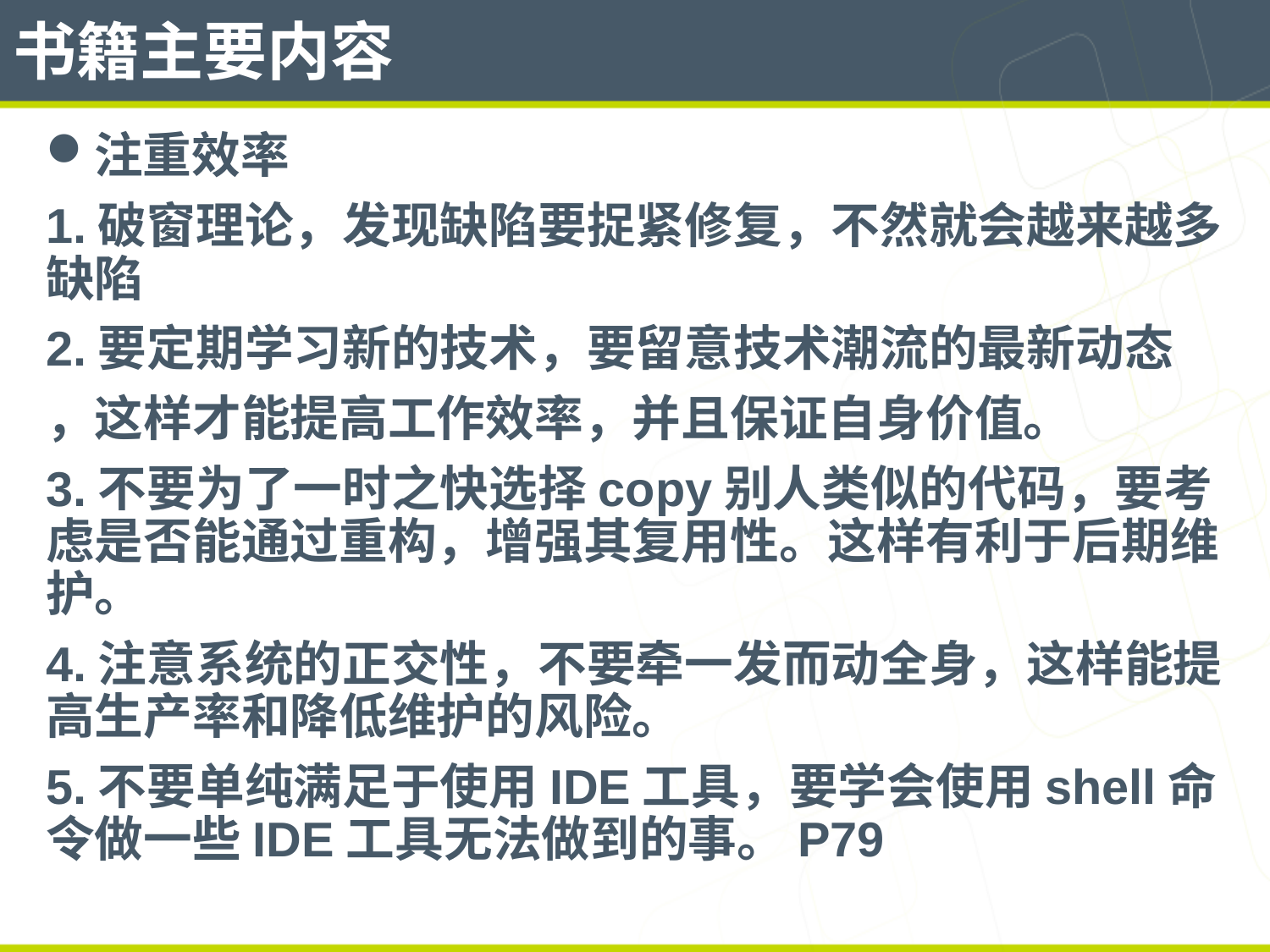

# 书籍主要内容
注重效率
1.破窗理论，发现缺陷要捉紧修复，不然就会越来越多缺陷
2.要定期学习新的技术，要留意技术潮流的最新动态
，这样才能提高工作效率，并且保证自身价值。
3.不要为了一时之快选择copy别人类似的代码，要考虑是否能通过重构，增强其复用性。这样有利于后期维护。
4.注意系统的正交性，不要牵一发而动全身，这样能提高生产率和降低维护的风险。
5.不要单纯满足于使用IDE工具，要学会使用shell命令做一些IDE工具无法做到的事。P79